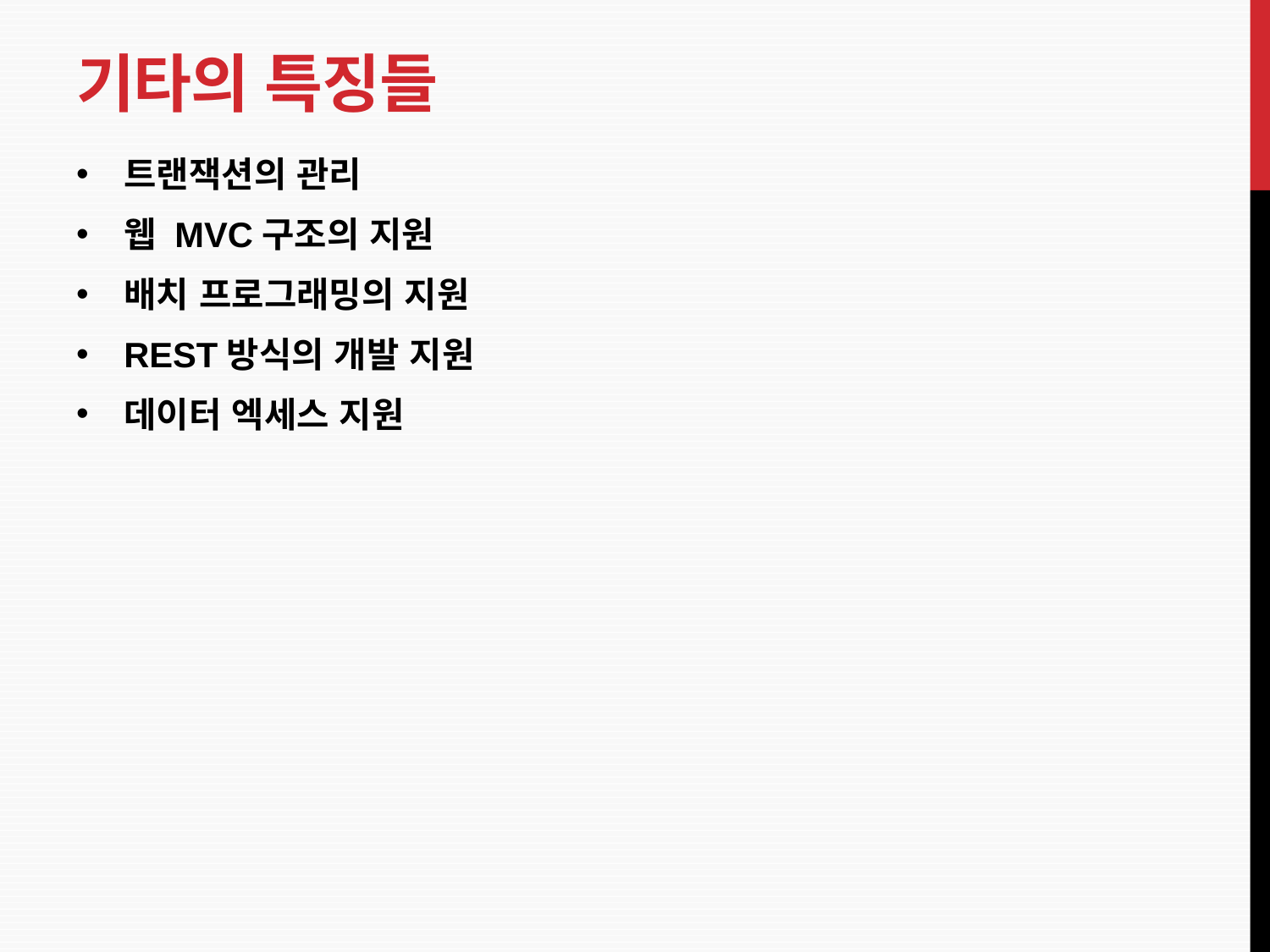

# 기타의 특징들
트랜잭션의 관리
웹 MVC구조의 지원
배치 프로그래밍의 지원
REST방식의 개발 지원
데이터 엑세스 지원